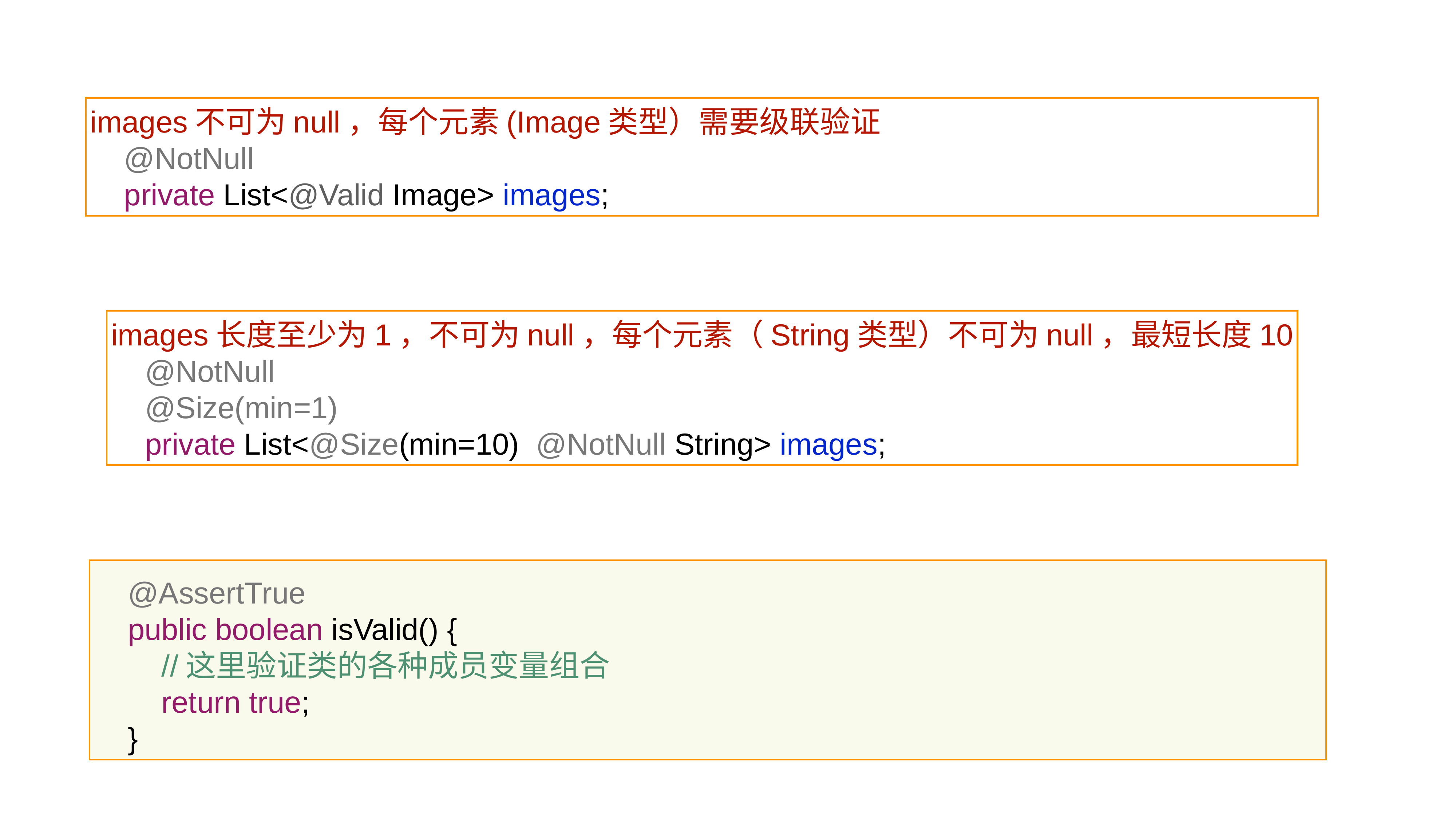

images不可为null，每个元素(Image类型）需要级联验证
    @NotNull
    private List<@Valid Image> images;
images长度至少为1，不可为null，每个元素（String类型）不可为null，最短长度10
    @NotNull
    @Size(min=1)
    private List<@Size(min=10)  @NotNull String> images;

    @AssertTrue
    public boolean isValid() {
        //这里验证类的各种成员变量组合
        return true;
    }